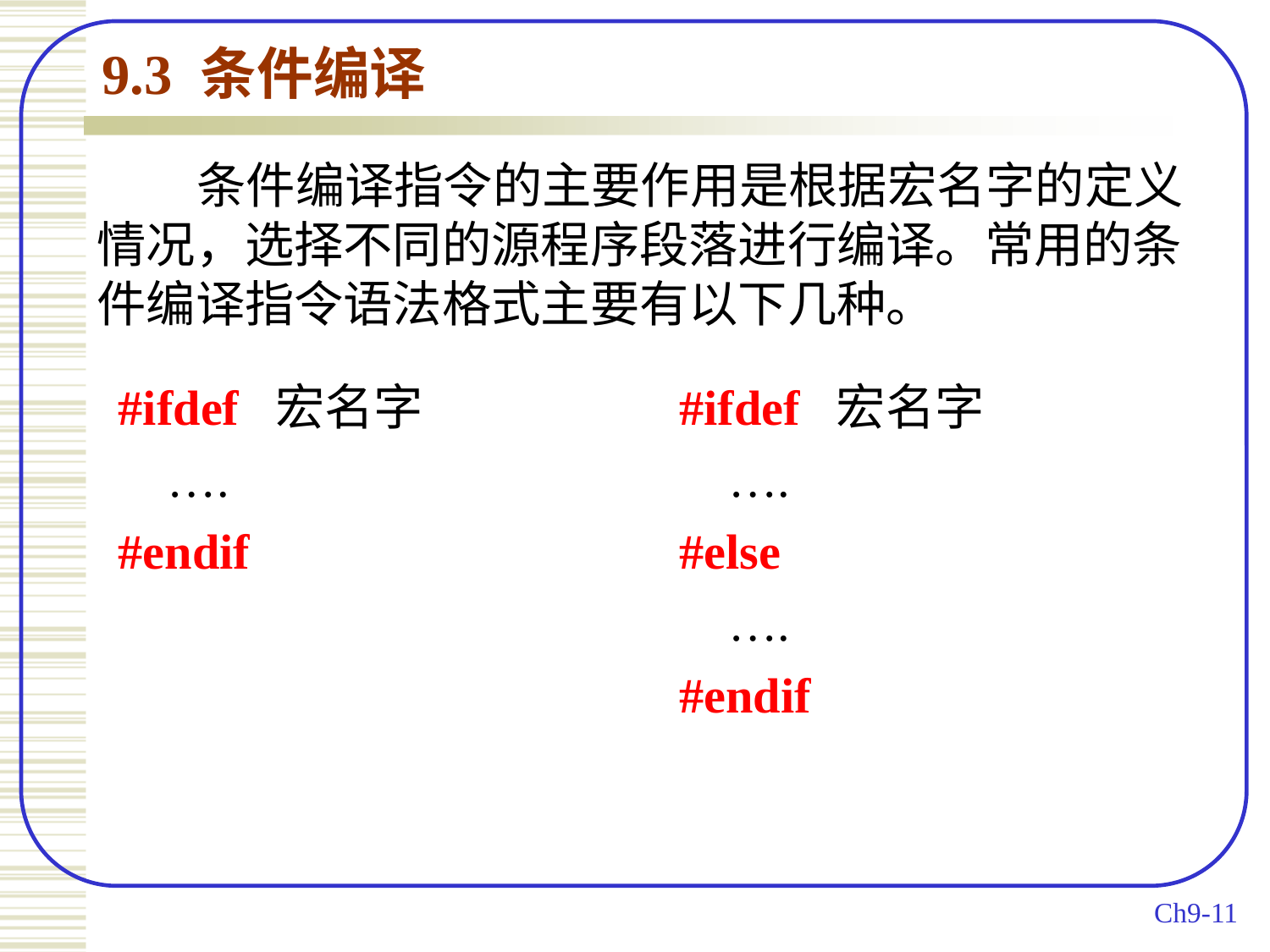

9.3 条件编译
        条件编译指令的主要作用是根据宏名字的定义情况，选择不同的源程序段落进行编译。常用的条件编译指令语法格式主要有以下几种。
#ifdef  宏名字
    ….
#endif
#ifdef  宏名字
    ….
#else
    ….
#endif